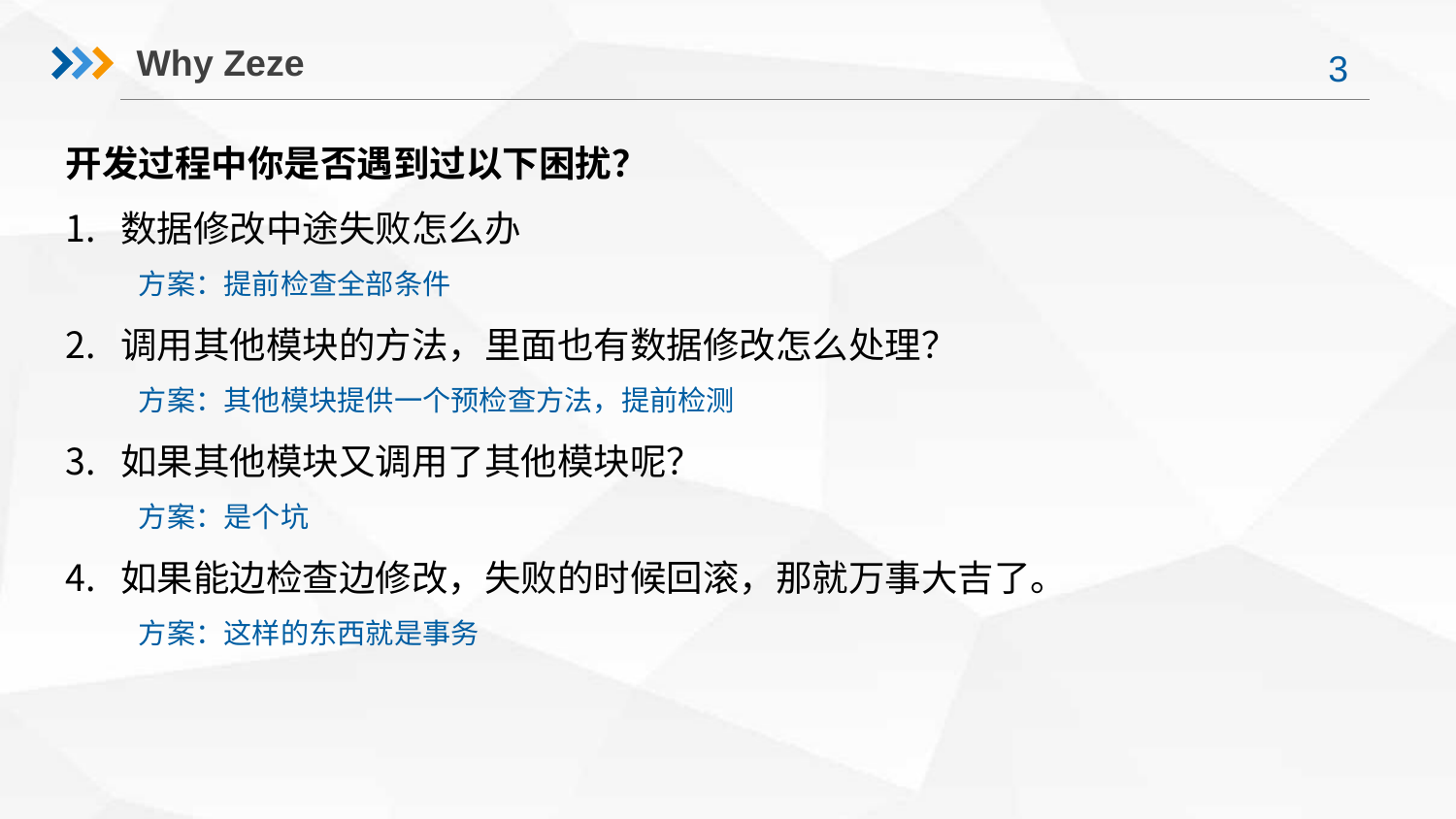

Why Zeze
开发过程中你是否遇到过以下困扰？
数据修改中途失败怎么办
方案：提前检查全部条件
调用其他模块的方法，里面也有数据修改怎么处理？
方案：其他模块提供一个预检查方法，提前检测
如果其他模块又调用了其他模块呢？
方案：是个坑
如果能边检查边修改，失败的时候回滚，那就万事大吉了。
方案：这样的东西就是事务